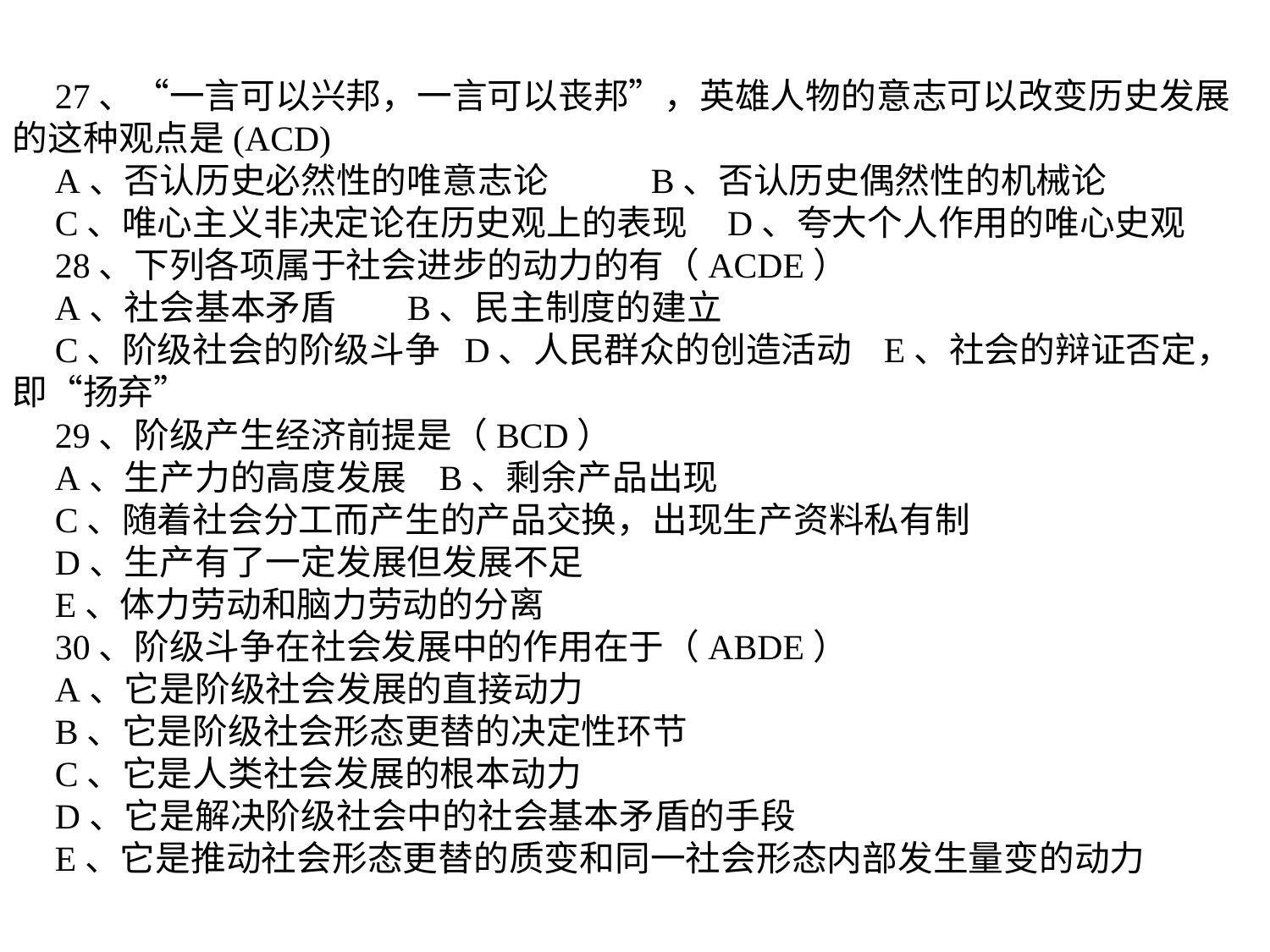

27、“一言可以兴邦，一言可以丧邦”，英雄人物的意志可以改变历史发展的这种观点是(ACD)
A、否认历史必然性的唯意志论            B、否认历史偶然性的机械论
C、唯心主义非决定论在历史观上的表现    D、夸大个人作用的唯心史观
28、下列各项属于社会进步的动力的有（ACDE）
A、社会基本矛盾        B、民主制度的建立
C、阶级社会的阶级斗争  D、人民群众的创造活动   E、社会的辩证否定，即“扬弃”
29、阶级产生经济前提是（BCD）
A、生产力的高度发展   B、剩余产品出现
C、随着社会分工而产生的产品交换，出现生产资料私有制
D、生产有了一定发展但发展不足
E、体力劳动和脑力劳动的分离
30、阶级斗争在社会发展中的作用在于（ABDE）
A、它是阶级社会发展的直接动力
B、它是阶级社会形态更替的决定性环节
C、它是人类社会发展的根本动力
D、它是解决阶级社会中的社会基本矛盾的手段
E、它是推动社会形态更替的质变和同一社会形态内部发生量变的动力